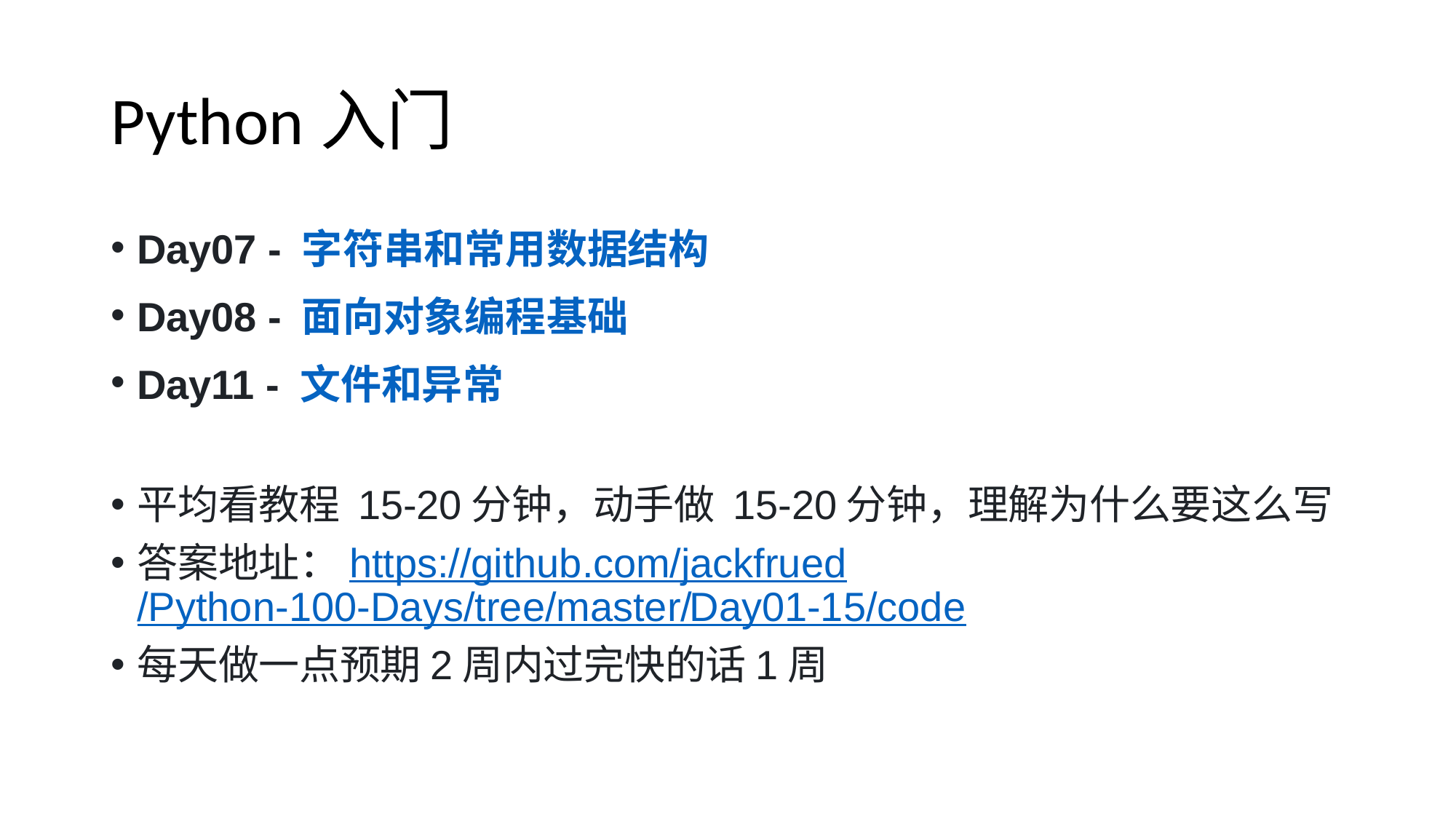

# Python入门
Day07 - 字符串和常用数据结构
Day08 - 面向对象编程基础
Day11 - 文件和异常

平均看教程 15-20分钟，动手做 15-20分钟，理解为什么要这么写
答案地址：https://github.com/jackfrued/Python-100-Days/tree/master/Day01-15/code
每天做一点预期2周内过完快的话1周